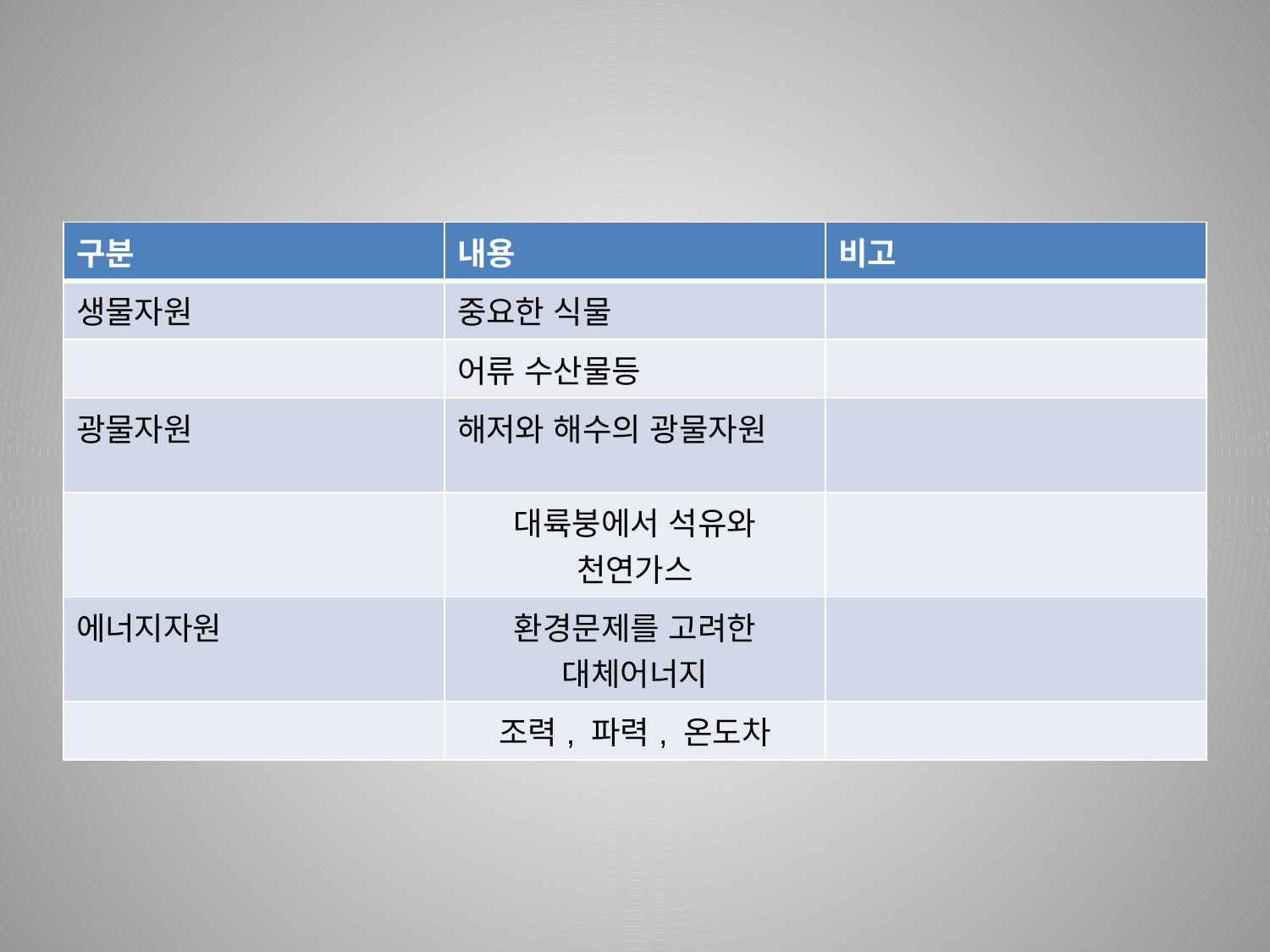

#
| 구분 | 내용 | 비고 |
| --- | --- | --- |
| 생물자원 | 중요한 식물 |  |
|  | 어류 수산물등 |  |
| 광물자원 | 해저와 해수의 광물자원 |  |
|  | 대륙붕에서 석유와 천연가스 |  |
| 에너지자원 | 환경문제를 고려한 대체어너지 |  |
|  | 조력, 파력, 온도차 |  |